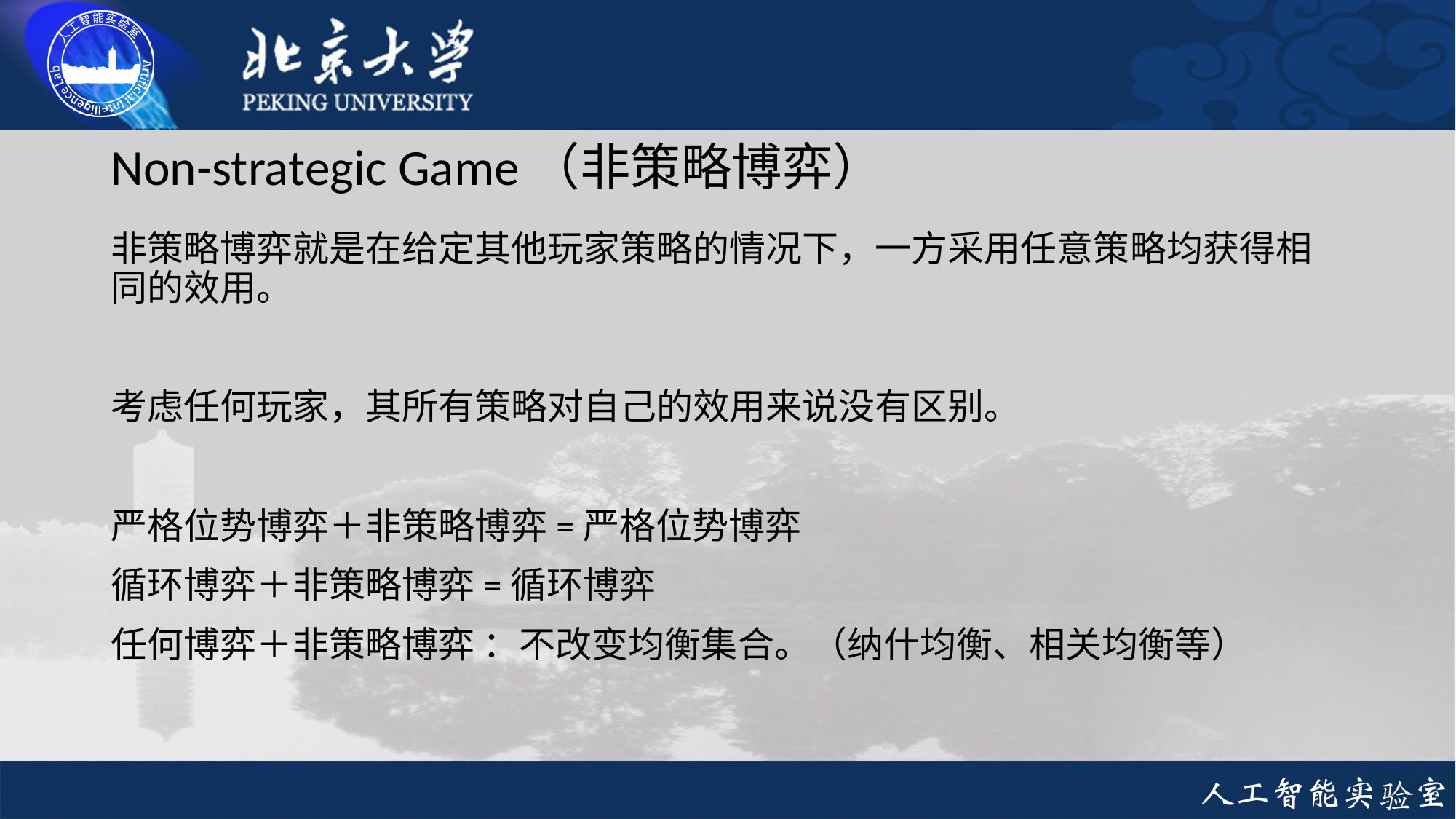

# Non-strategic Game（非策略博弈）
非策略博弈就是在给定其他玩家策略的情况下，一方采用任意策略均获得相同的效用。

考虑任何玩家，其所有策略对自己的效用来说没有区别。

严格位势博弈＋非策略博弈=严格位势博弈
循环博弈＋非策略博弈=循环博弈
任何博弈＋非策略博弈 ：不改变均衡集合。（纳什均衡、相关均衡等）